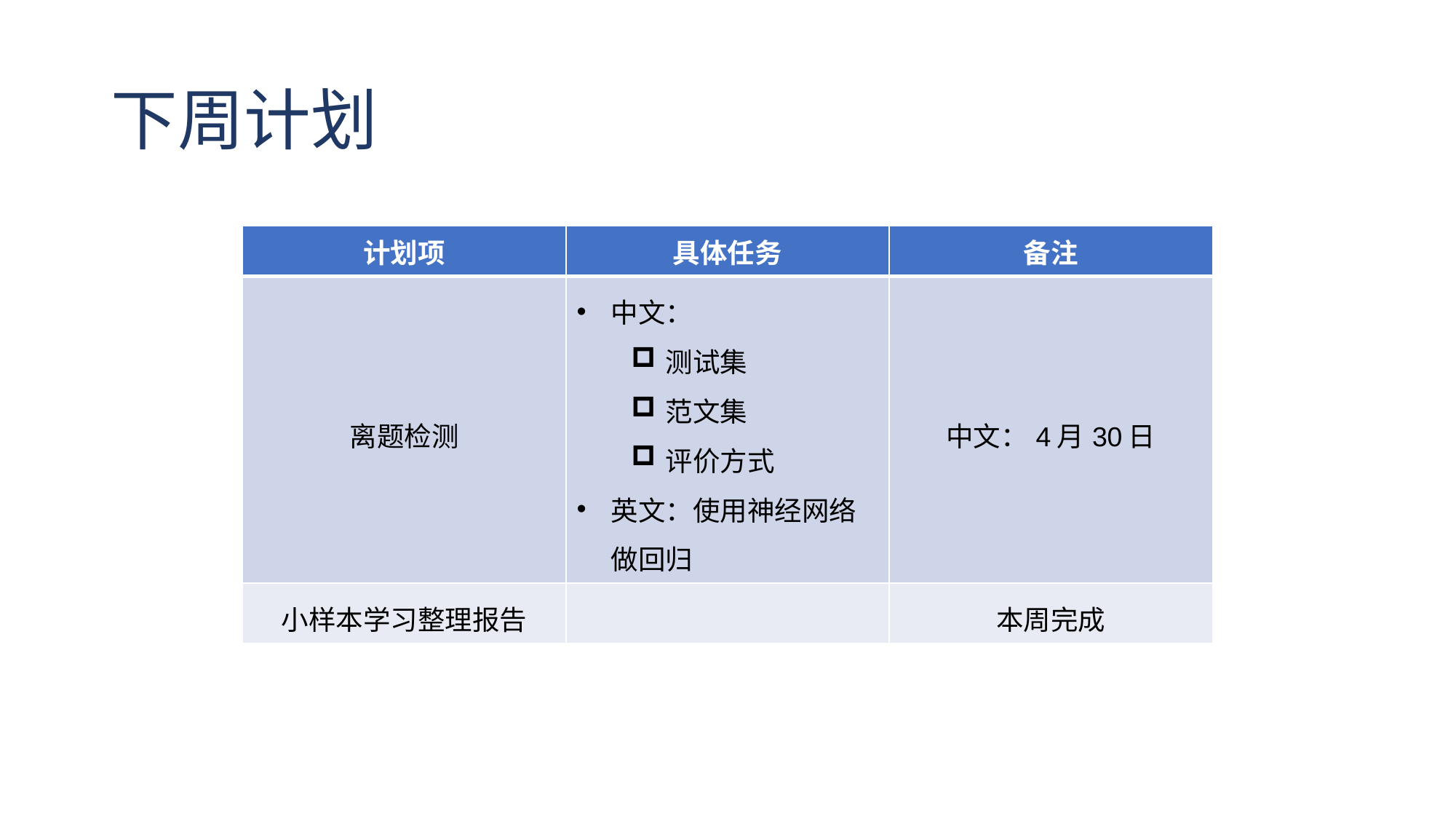

# 下周计划
| 计划项 | 具体任务 | 备注 |
| --- | --- | --- |
| 离题检测 | 中文： 测试集 范文集 评价方式 英文：使用神经网络做回归 | 中文：4月30日 |
| 小样本学习整理报告 |  | 本周完成 |